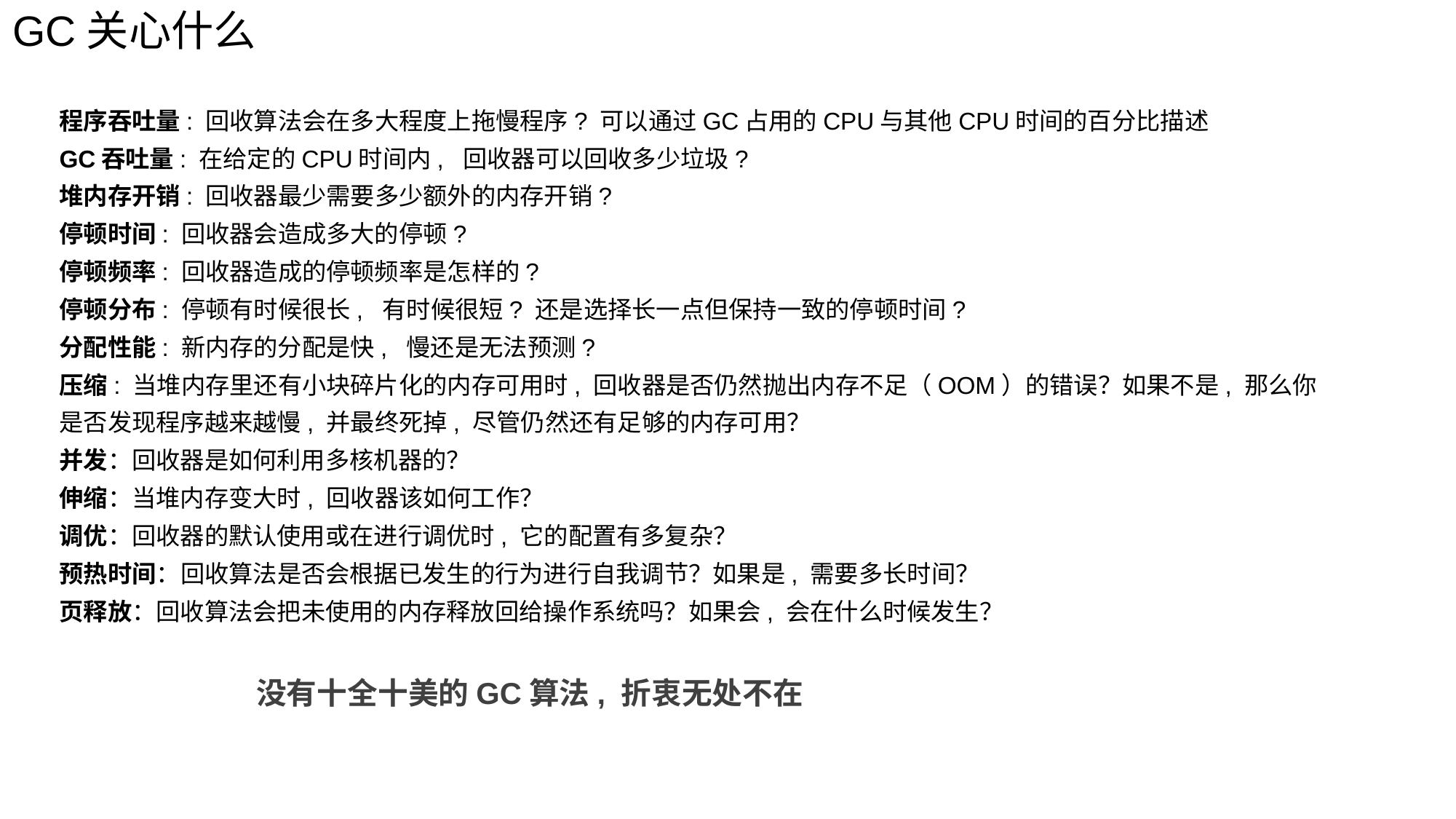

GC关心什么
程序吞吐量: 回收算法会在多大程度上拖慢程序? 可以通过GC占用的CPU与其他CPU时间的百分比描述
GC吞吐量: 在给定的CPU时间内,  回收器可以回收多少垃圾?
堆内存开销: 回收器最少需要多少额外的内存开销?
停顿时间: 回收器会造成多大的停顿?
停顿频率: 回收器造成的停顿频率是怎样的?
停顿分布: 停顿有时候很长,  有时候很短? 还是选择长一点但保持一致的停顿时间?
分配性能: 新内存的分配是快,  慢还是无法预测?
压缩: 当堆内存里还有小块碎片化的内存可用时, 回收器是否仍然抛出内存不足（OOM）的错误？如果不是, 那么你是否发现程序越来越慢, 并最终死掉, 尽管仍然还有足够的内存可用？
并发：回收器是如何利用多核机器的？
伸缩：当堆内存变大时, 回收器该如何工作？
调优：回收器的默认使用或在进行调优时, 它的配置有多复杂？
预热时间：回收算法是否会根据已发生的行为进行自我调节？如果是, 需要多长时间？
页释放：回收算法会把未使用的内存释放回给操作系统吗？如果会, 会在什么时候发生？

                                   没有十全十美的GC算法, 折衷无处不在